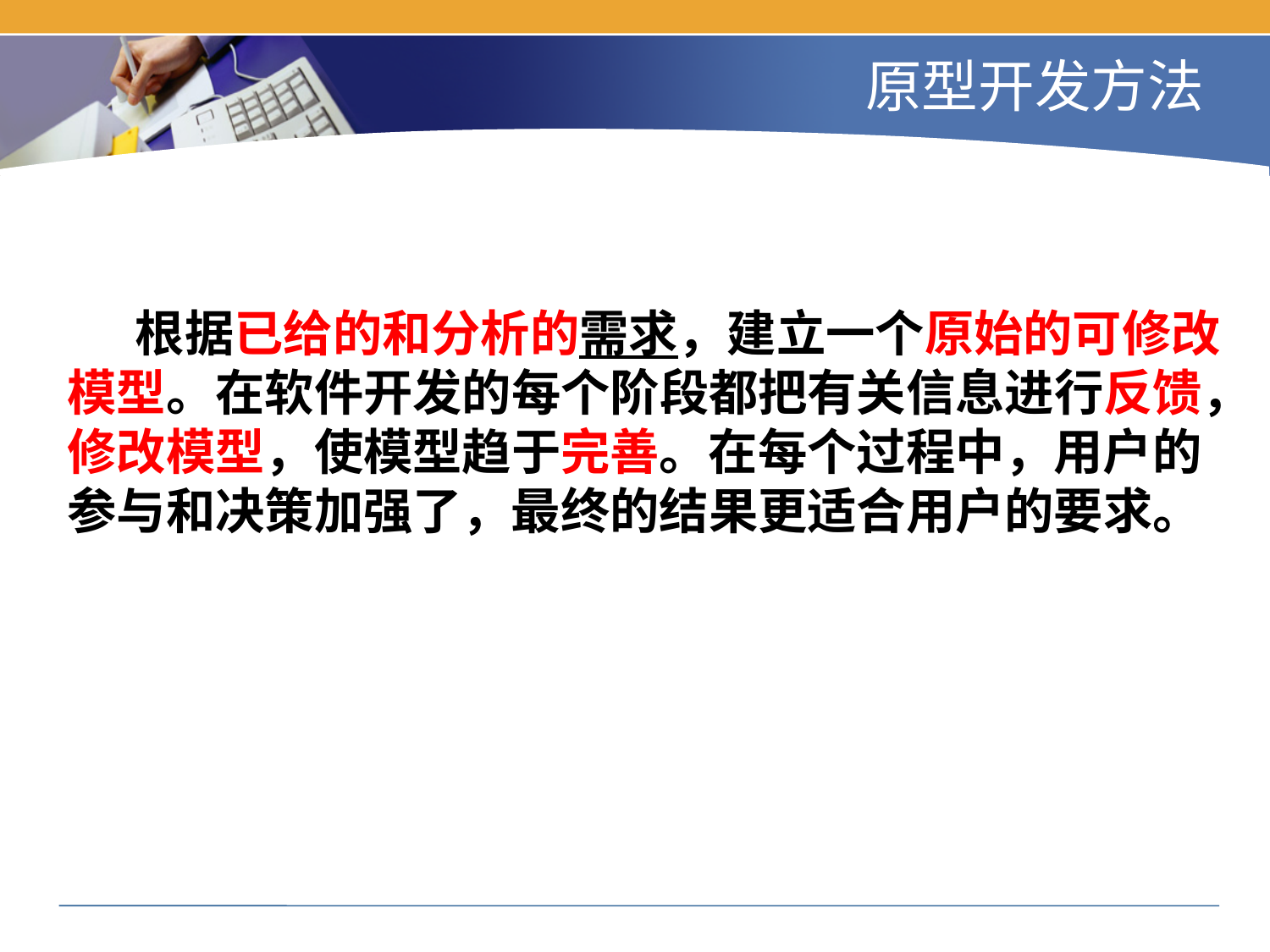

# 原型开发方法
     根据已给的和分析的需求，建立一个原始的可修改模型。在软件开发的每个阶段都把有关信息进行反馈，修改模型，使模型趋于完善。在每个过程中，用户的参与和决策加强了，最终的结果更适合用户的要求。